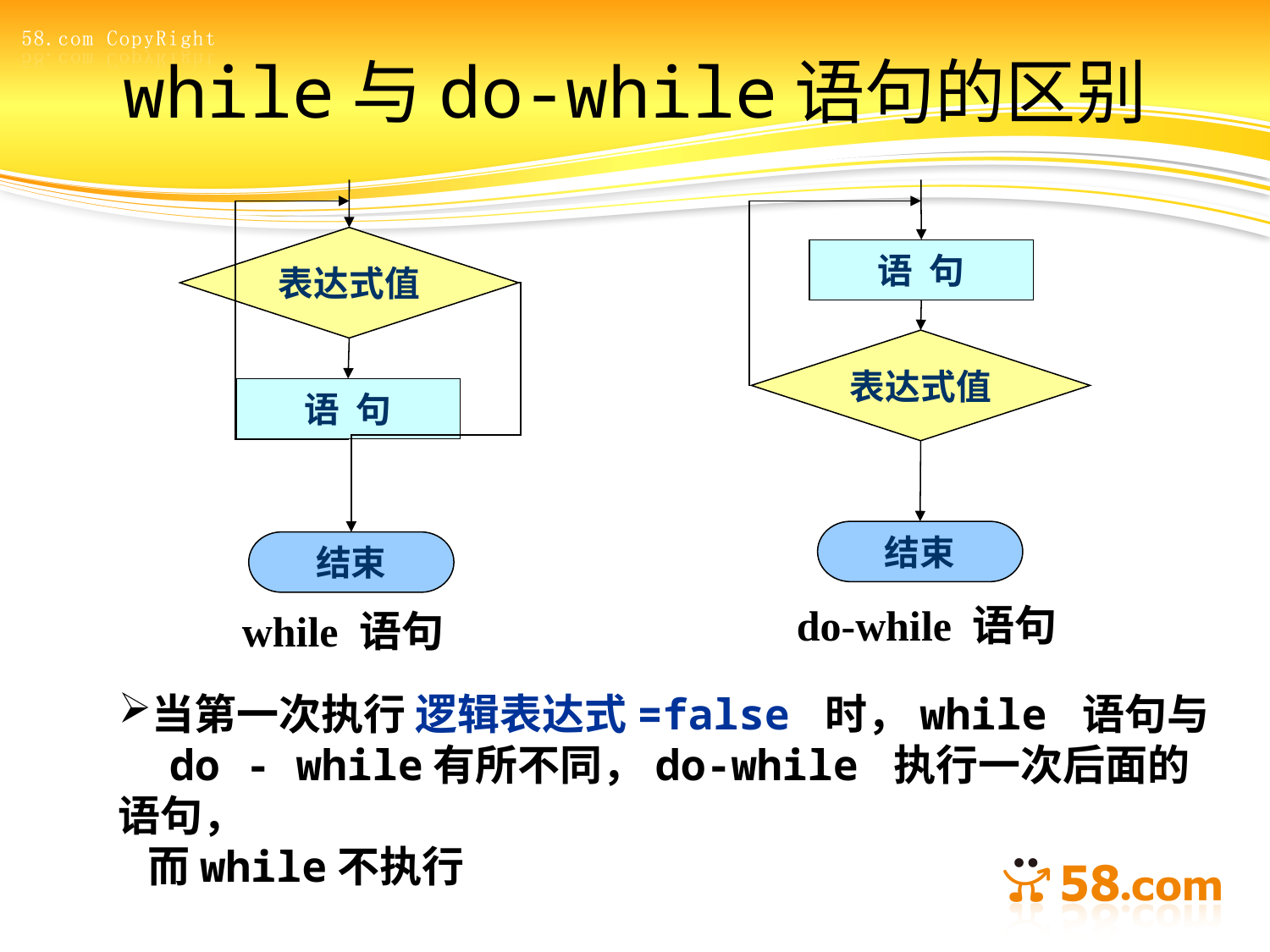

# while与do-while语句的区别

表达式值
语  句
表达式值
语  句
结束
结束
do-while 语句
while 语句
当第一次执行 逻辑表达式=false 时，while 语句与
  do - while有所不同，do-while 执行一次后面的语句，
  而while不执行